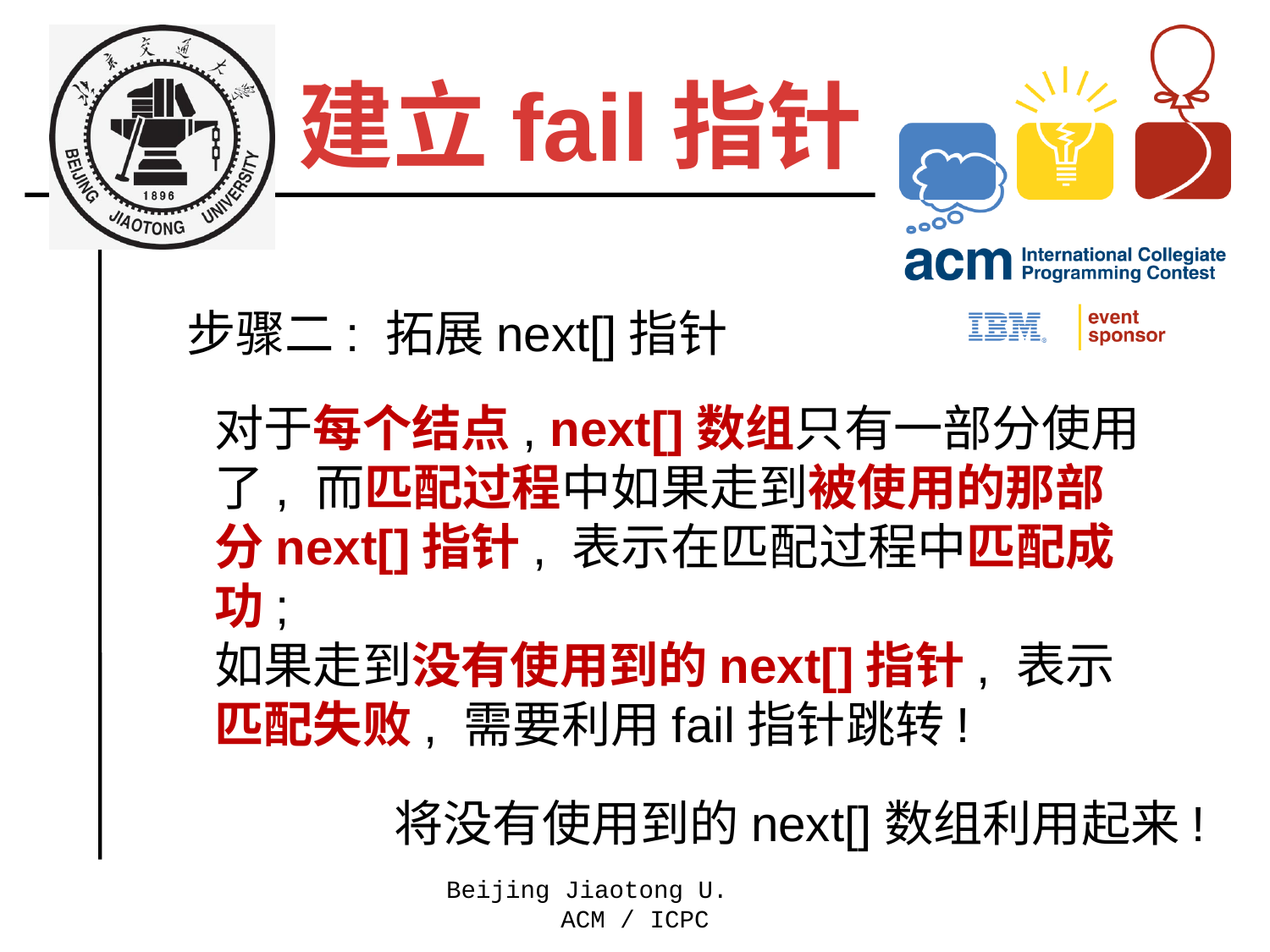

建立fail指针

步骤二: 拓展next[]指针
对于每个结点, next[]数组只有一部分使用了, 而匹配过程中如果走到被使用的那部分next[]指针, 表示在匹配过程中匹配成功;
如果走到没有使用到的next[]指针, 表示匹配失败, 需要利用fail指针跳转!
将没有使用到的next[]数组利用起来!